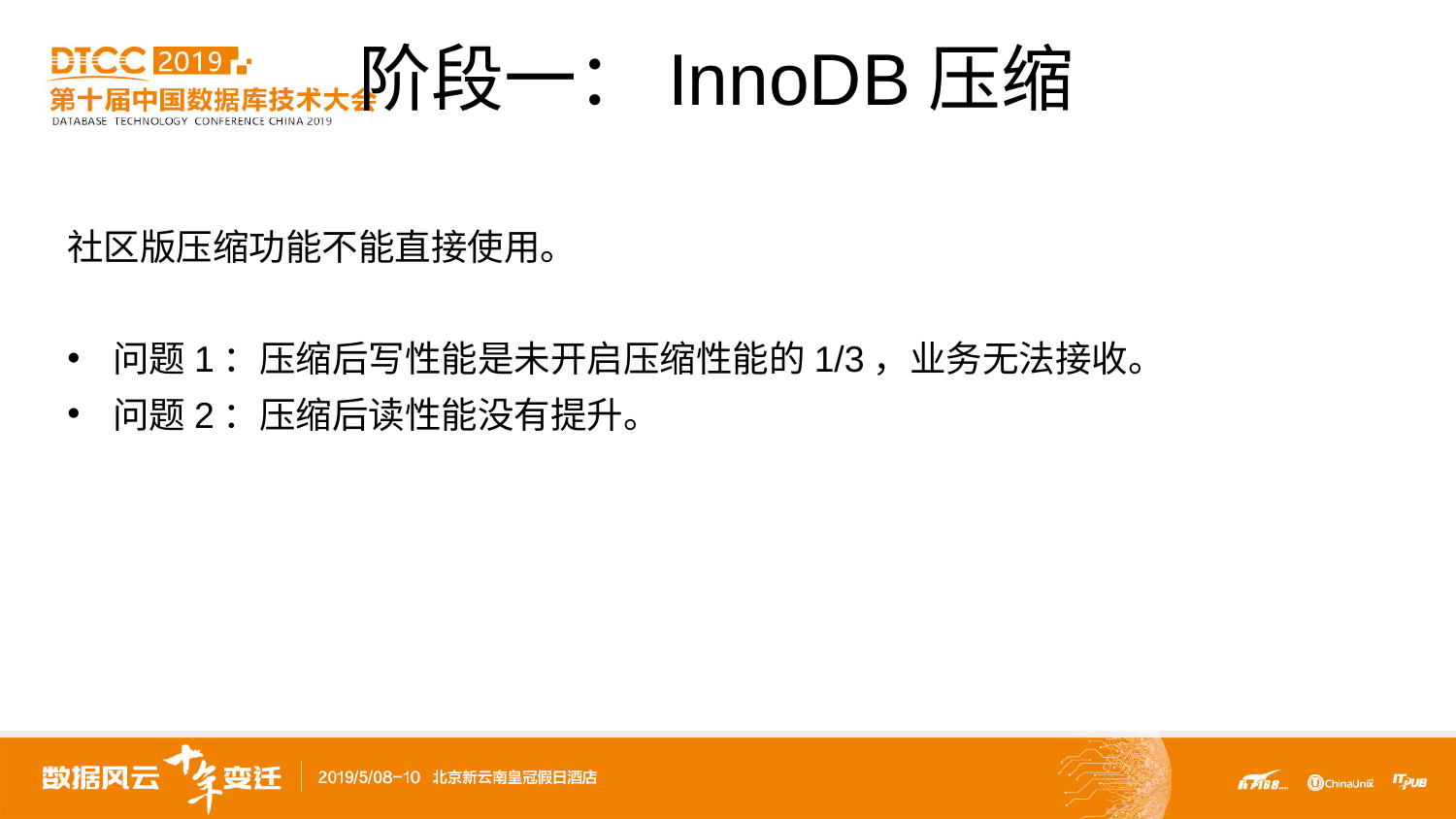

# 阶段一：InnoDB压缩
社区版压缩功能不能直接使用。

问题1：压缩后写性能是未开启压缩性能的1/3，业务无法接收。
问题2：压缩后读性能没有提升。